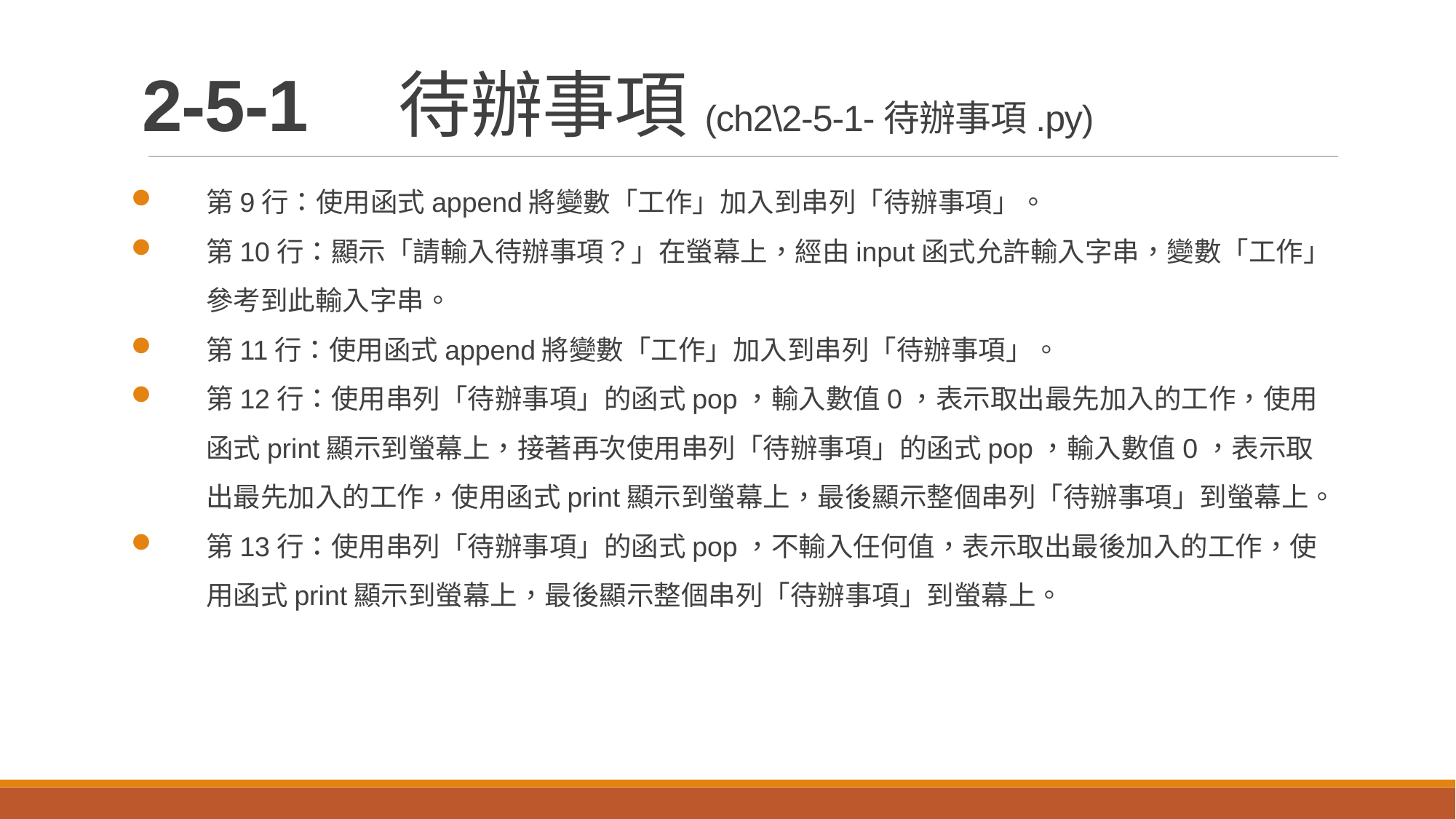

# 2-5-1　待辦事項(ch2\2-5-1-待辦事項.py)
第9行：使用函式append將變數「工作」加入到串列「待辦事項」。
第10行：顯示「請輸入待辦事項？」在螢幕上，經由input函式允許輸入字串，變數「工作」參考到此輸入字串。
第11行：使用函式append將變數「工作」加入到串列「待辦事項」。
第12行：使用串列「待辦事項」的函式pop，輸入數值0，表示取出最先加入的工作，使用函式print顯示到螢幕上，接著再次使用串列「待辦事項」的函式pop，輸入數值0，表示取出最先加入的工作，使用函式print顯示到螢幕上，最後顯示整個串列「待辦事項」到螢幕上。
第13行：使用串列「待辦事項」的函式pop，不輸入任何值，表示取出最後加入的工作，使用函式print顯示到螢幕上，最後顯示整個串列「待辦事項」到螢幕上。